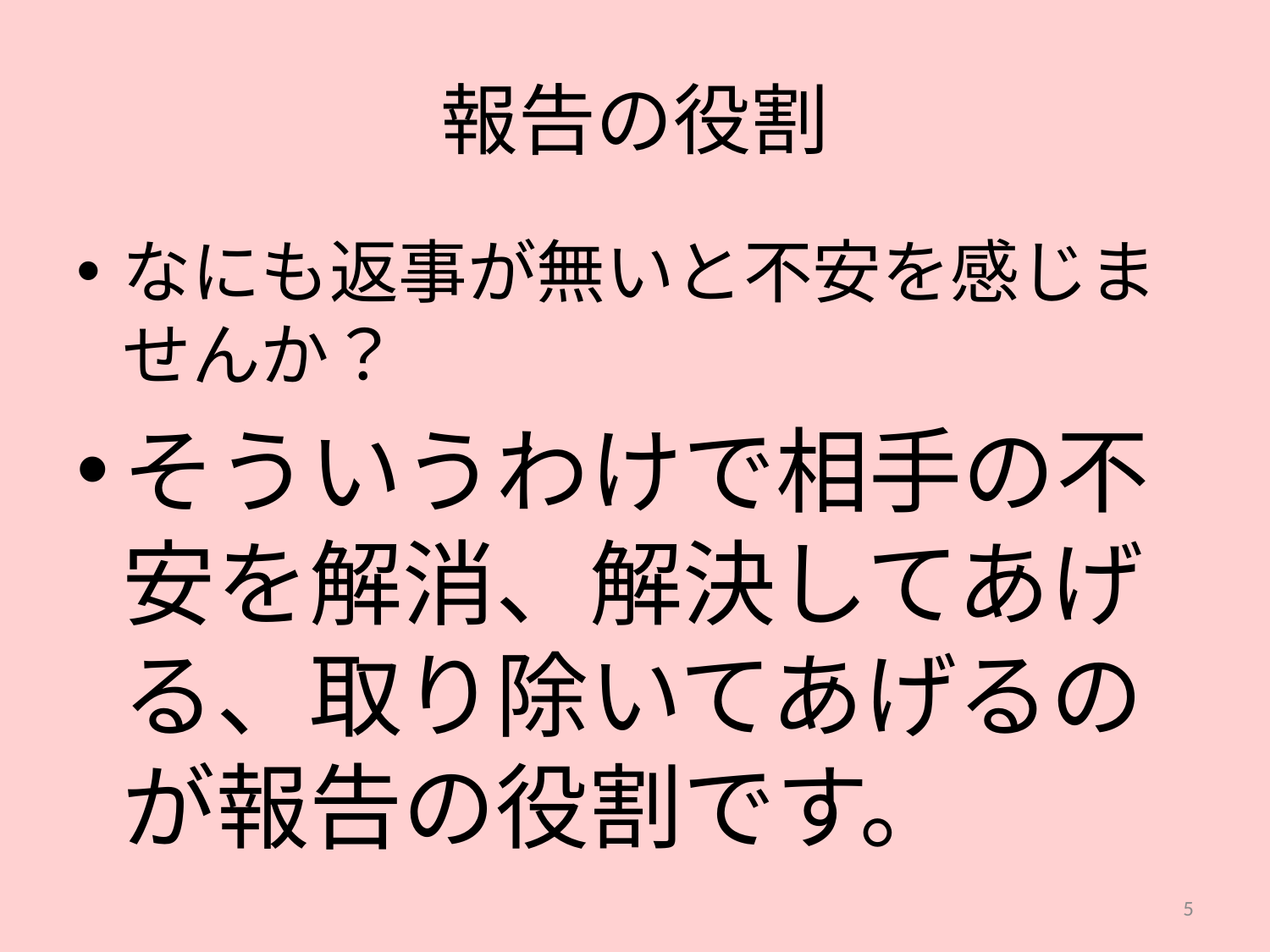

# 報告の役割
なにも返事が無いと不安を感じませんか？
そういうわけで相手の不安を解消、解決してあげる、取り除いてあげるのが報告の役割です。

5